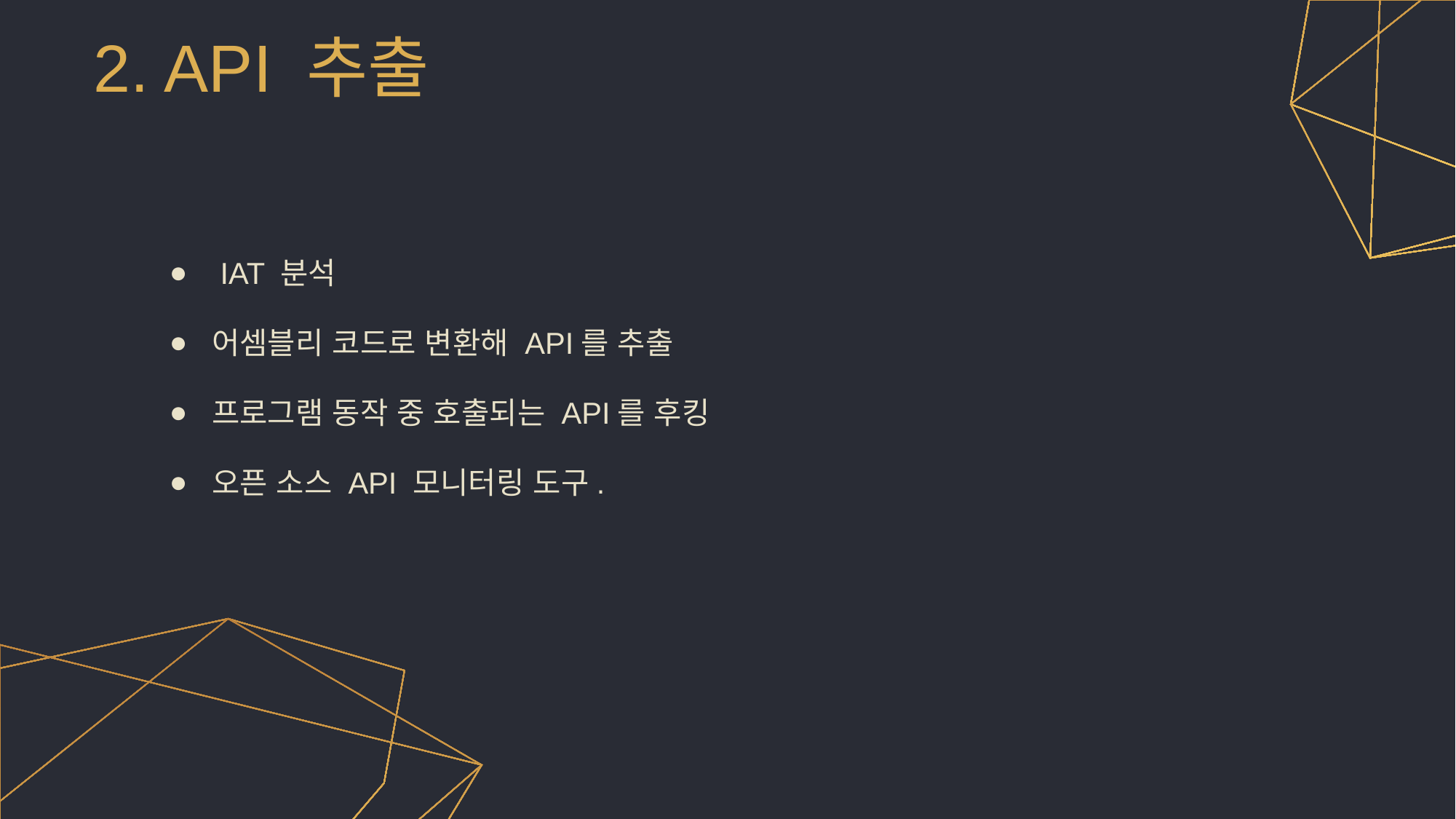

# 2. API 추출

 IAT 분석
어셈블리 코드로 변환해 API를 추출
프로그램 동작 중 호출되는 API를 후킹
오픈 소스 API 모니터링 도구.